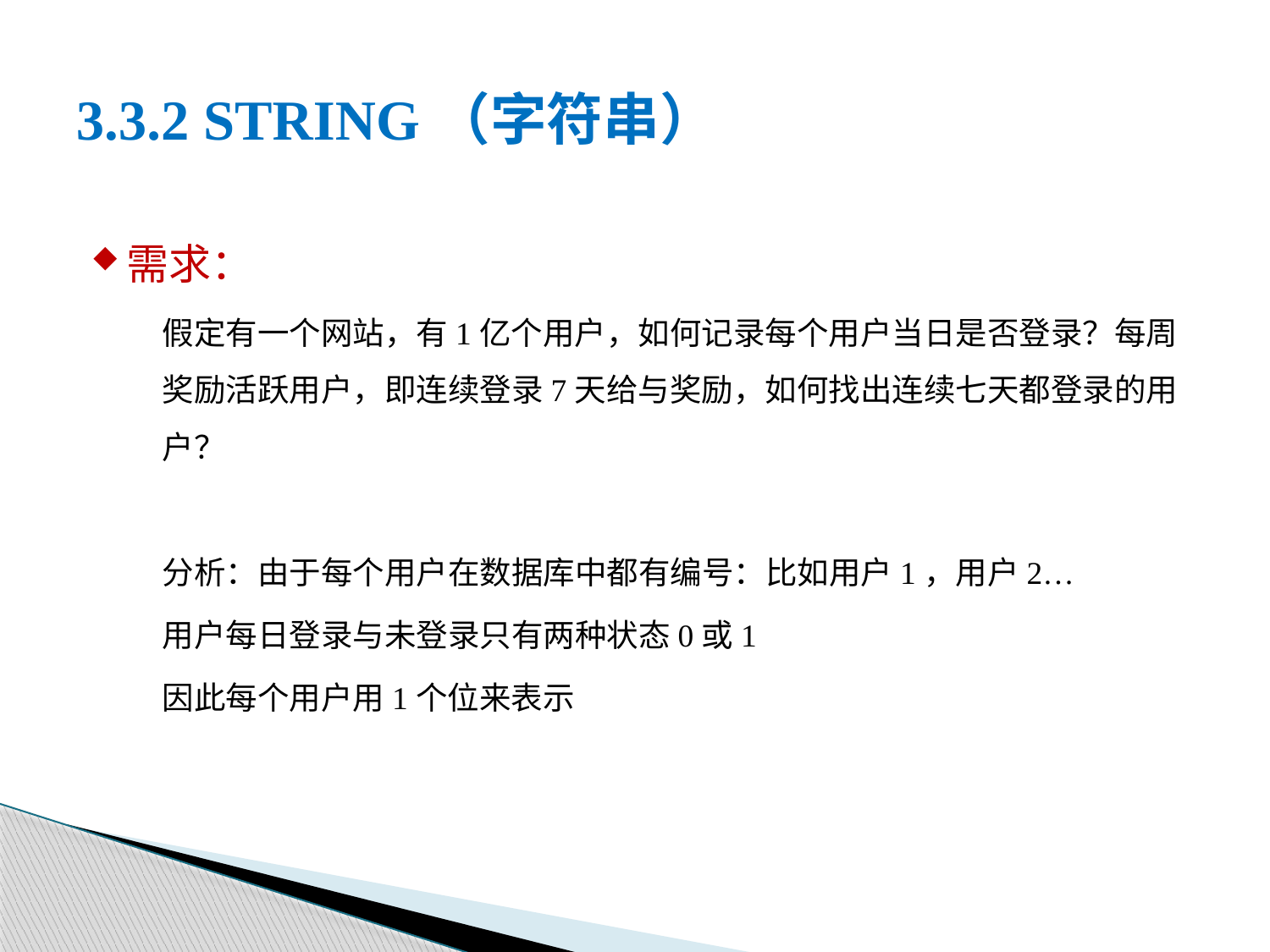

# 3.3.2 STRING（字符串）
需求：
假定有一个网站，有1亿个用户，如何记录每个用户当日是否登录？每周奖励活跃用户，即连续登录7天给与奖励，如何找出连续七天都登录的用户？

分析：由于每个用户在数据库中都有编号：比如用户1，用户2…
用户每日登录与未登录只有两种状态0或1
因此每个用户用1个位来表示